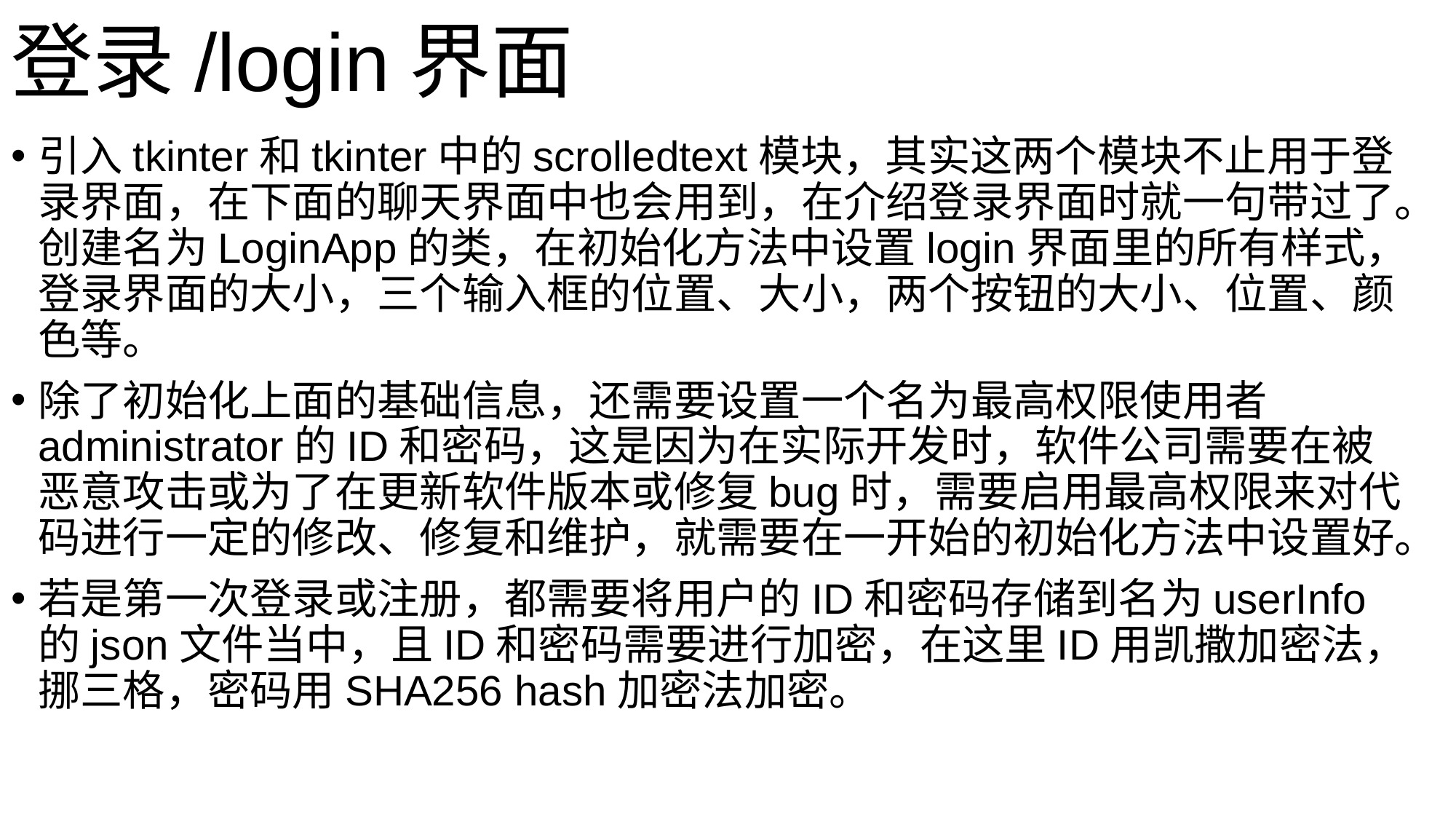

# 登录/login界面
引入tkinter和tkinter中的scrolledtext模块，其实这两个模块不止用于登录界面，在下面的聊天界面中也会用到，在介绍登录界面时就一句带过了。创建名为LoginApp的类，在初始化方法中设置login界面里的所有样式，登录界面的大小，三个输入框的位置、大小，两个按钮的大小、位置、颜色等。
除了初始化上面的基础信息，还需要设置一个名为最高权限使用者administrator的ID和密码，这是因为在实际开发时，软件公司需要在被恶意攻击或为了在更新软件版本或修复bug时，需要启用最高权限来对代码进行一定的修改、修复和维护，就需要在一开始的初始化方法中设置好。
若是第一次登录或注册，都需要将用户的ID和密码存储到名为userInfo的json文件当中，且ID和密码需要进行加密，在这里ID用凯撒加密法，挪三格，密码用SHA256 hash加密法加密。